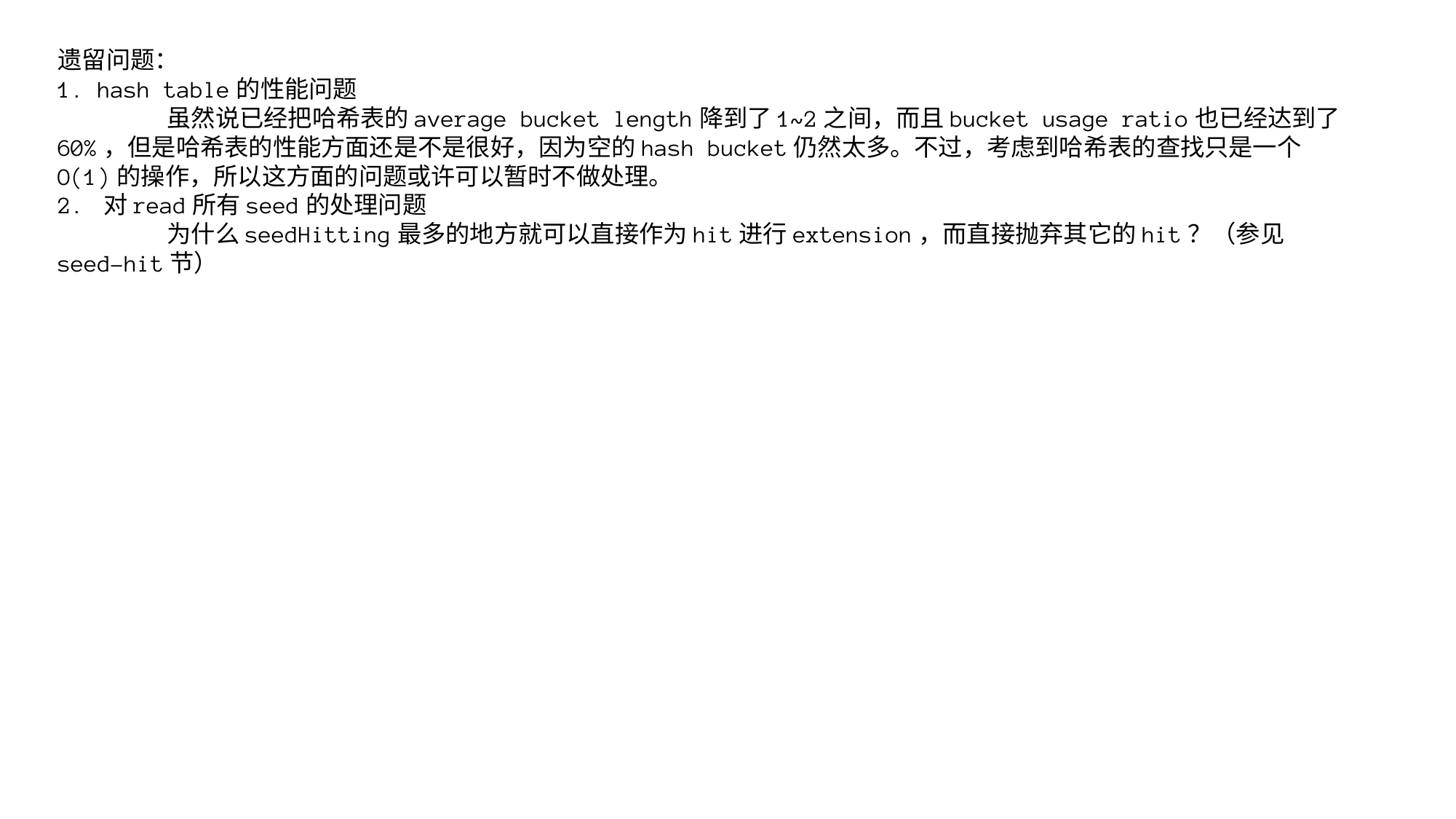

遗留问题：
1. hash table的性能问题
	虽然说已经把哈希表的average bucket length降到了1~2之间，而且bucket usage ratio也已经达到了60%，但是哈希表的性能方面还是不是很好，因为空的hash bucket仍然太多。不过，考虑到哈希表的查找只是一个O(1)的操作，所以这方面的问题或许可以暂时不做处理。
2. 对read所有seed的处理问题
	为什么seedHitting最多的地方就可以直接作为hit进行extension，而直接抛弃其它的hit？（参见seed-hit节）